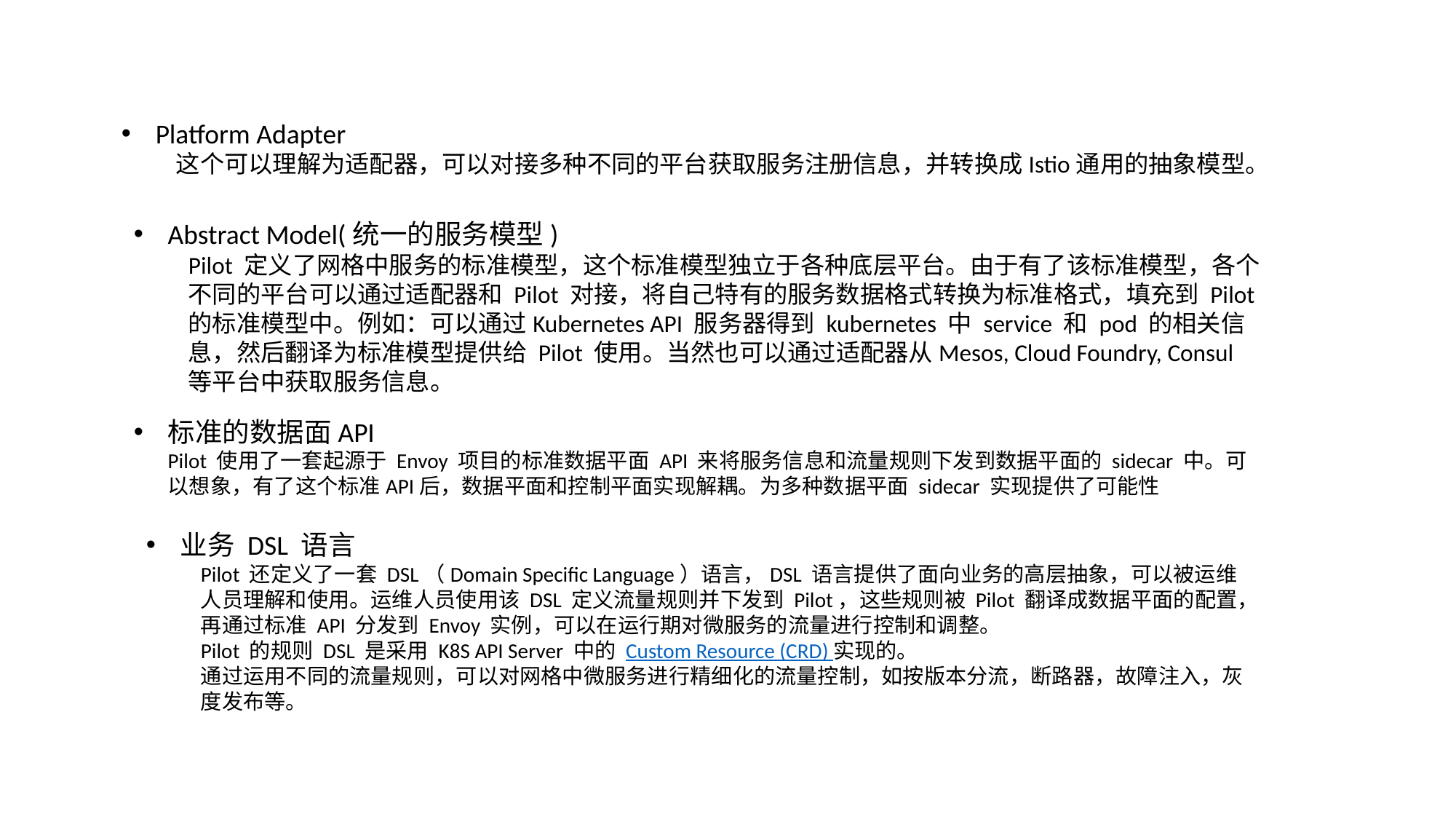

Platform Adapter
这个可以理解为适配器，可以对接多种不同的平台获取服务注册信息，并转换成Istio通用的抽象模型。

Abstract Model(统一的服务模型)
Pilot 定义了网格中服务的标准模型，这个标准模型独立于各种底层平台。由于有了该标准模型，各个不同的平台可以通过适配器和 Pilot 对接，将自己特有的服务数据格式转换为标准格式，填充到 Pilot 的标准模型中。例如：可以通过Kubernetes API 服务器得到 kubernetes 中 service 和 pod 的相关信息，然后翻译为标准模型提供给 Pilot 使用。当然也可以通过适配器从Mesos, Cloud Foundry, Consul 等平台中获取服务信息。

标准的数据面API
Pilot 使用了一套起源于 Envoy 项目的标准数据平面 API 来将服务信息和流量规则下发到数据平面的 sidecar 中。可以想象，有了这个标准API后，数据平面和控制平面实现解耦。为多种数据平面 sidecar 实现提供了可能性
业务 DSL 语言
Pilot 还定义了一套 DSL（Domain Specific Language）语言，DSL 语言提供了面向业务的高层抽象，可以被运维人员理解和使用。运维人员使用该 DSL 定义流量规则并下发到 Pilot，这些规则被 Pilot 翻译成数据平面的配置，再通过标准 API 分发到 Envoy 实例，可以在运行期对微服务的流量进行控制和调整。
Pilot 的规则 DSL 是采用 K8S API Server 中的 Custom Resource (CRD) 实现的。
通过运用不同的流量规则，可以对网格中微服务进行精细化的流量控制，如按版本分流，断路器，故障注入，灰度发布等。